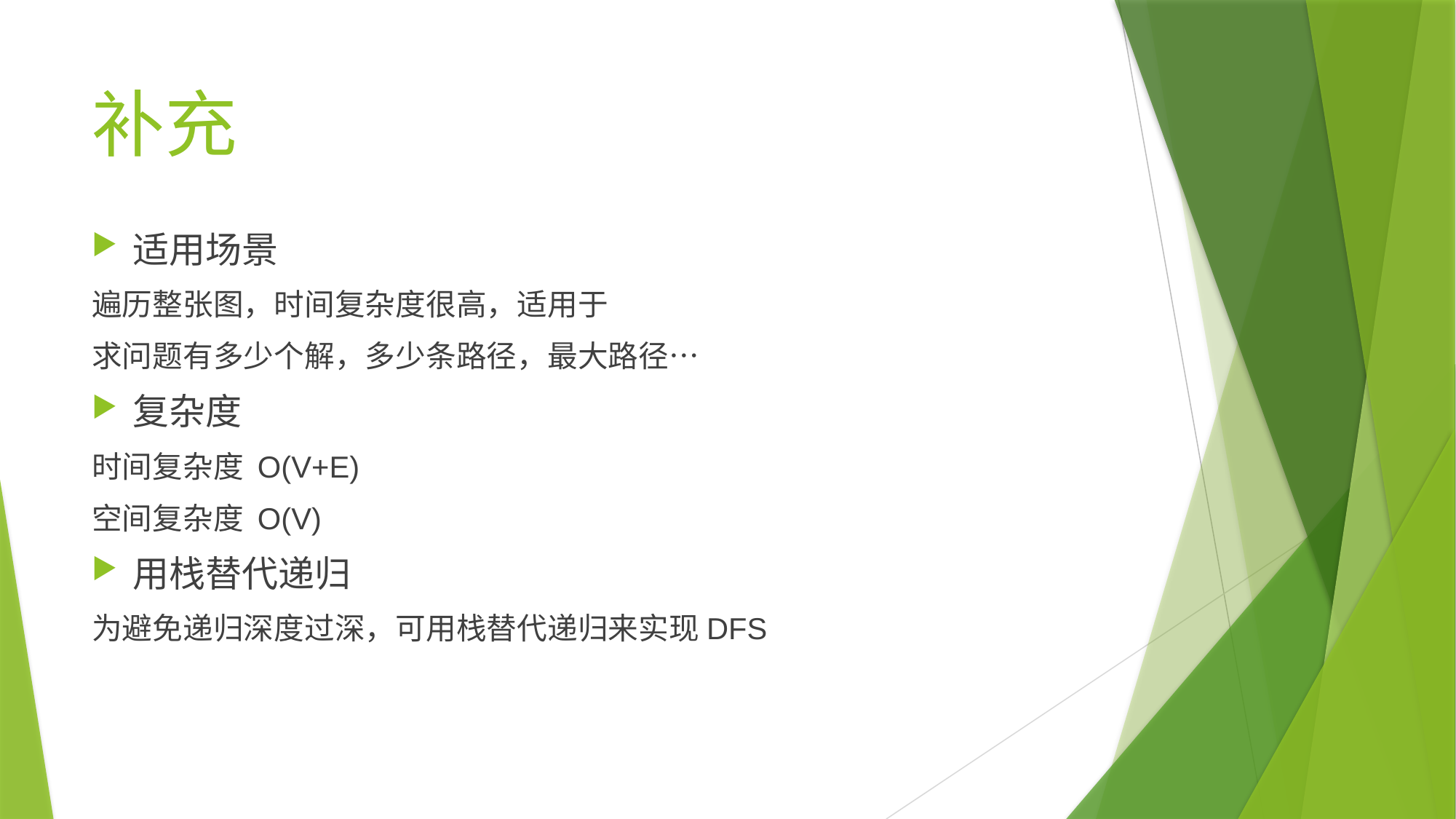

# 补充

适用场景
遍历整张图，时间复杂度很高，适用于
求问题有多少个解，多少条路径，最大路径…
复杂度
时间复杂度 O(V+E)
空间复杂度 O(V)
用栈替代递归
为避免递归深度过深，可用栈替代递归来实现DFS